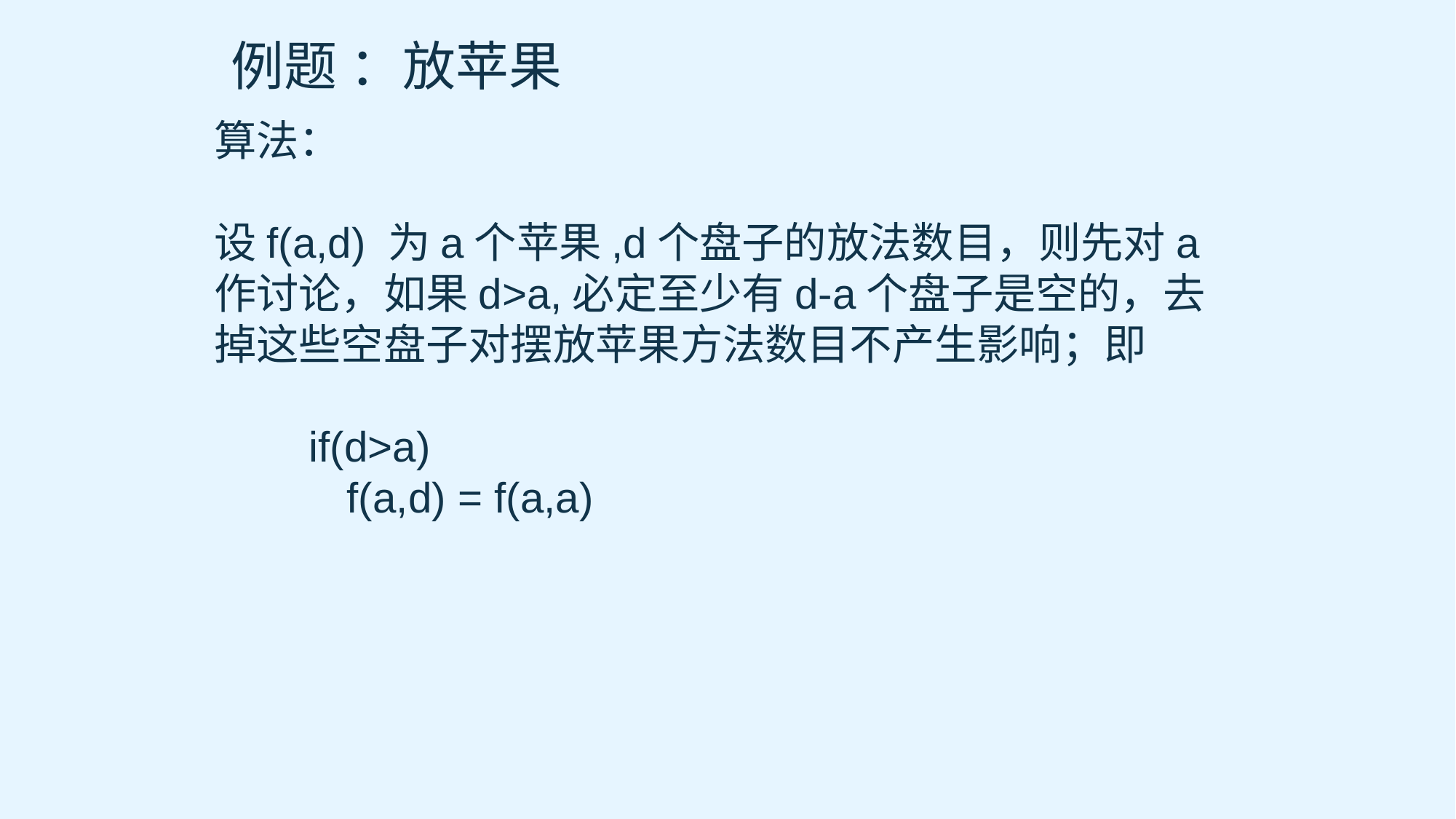

例题 ：放苹果

算法：

设f(a,d) 为a个苹果,d个盘子的放法数目，则先对a作讨论，如果d>a,必定至少有d-a个盘子是空的，去掉这些空盘子对摆放苹果方法数目不产生影响；即

　　if(d>a)
	  f(a,d) = f(a,a)